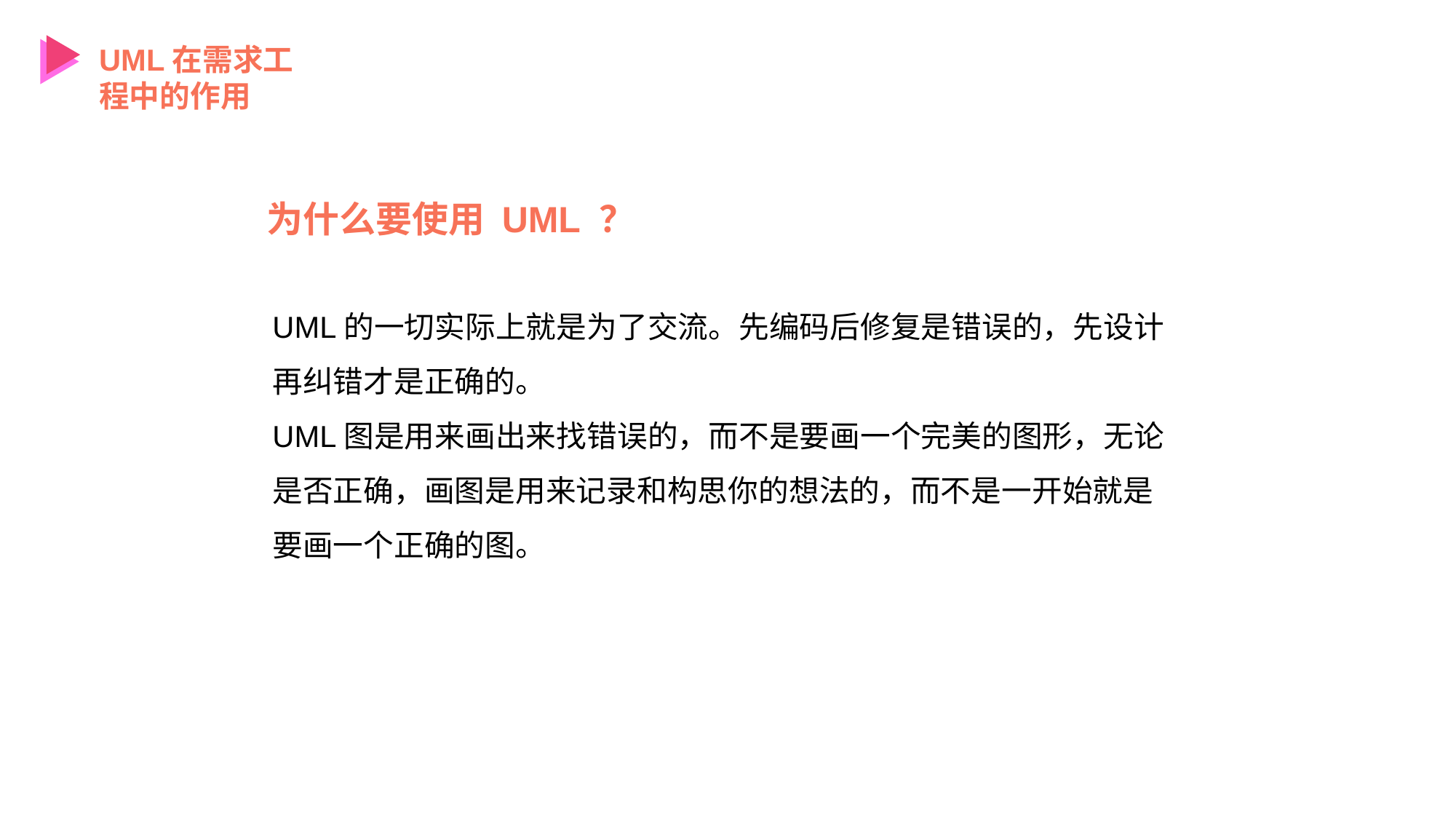

UML在需求工程中的作用
为什么要使用 UML ？
UML的一切实际上就是为了交流。先编码后修复是错误的，先设计再纠错才是正确的。
UML图是用来画出来找错误的，而不是要画一个完美的图形，无论是否正确，画图是用来记录和构思你的想法的，而不是一开始就是要画一个正确的图。